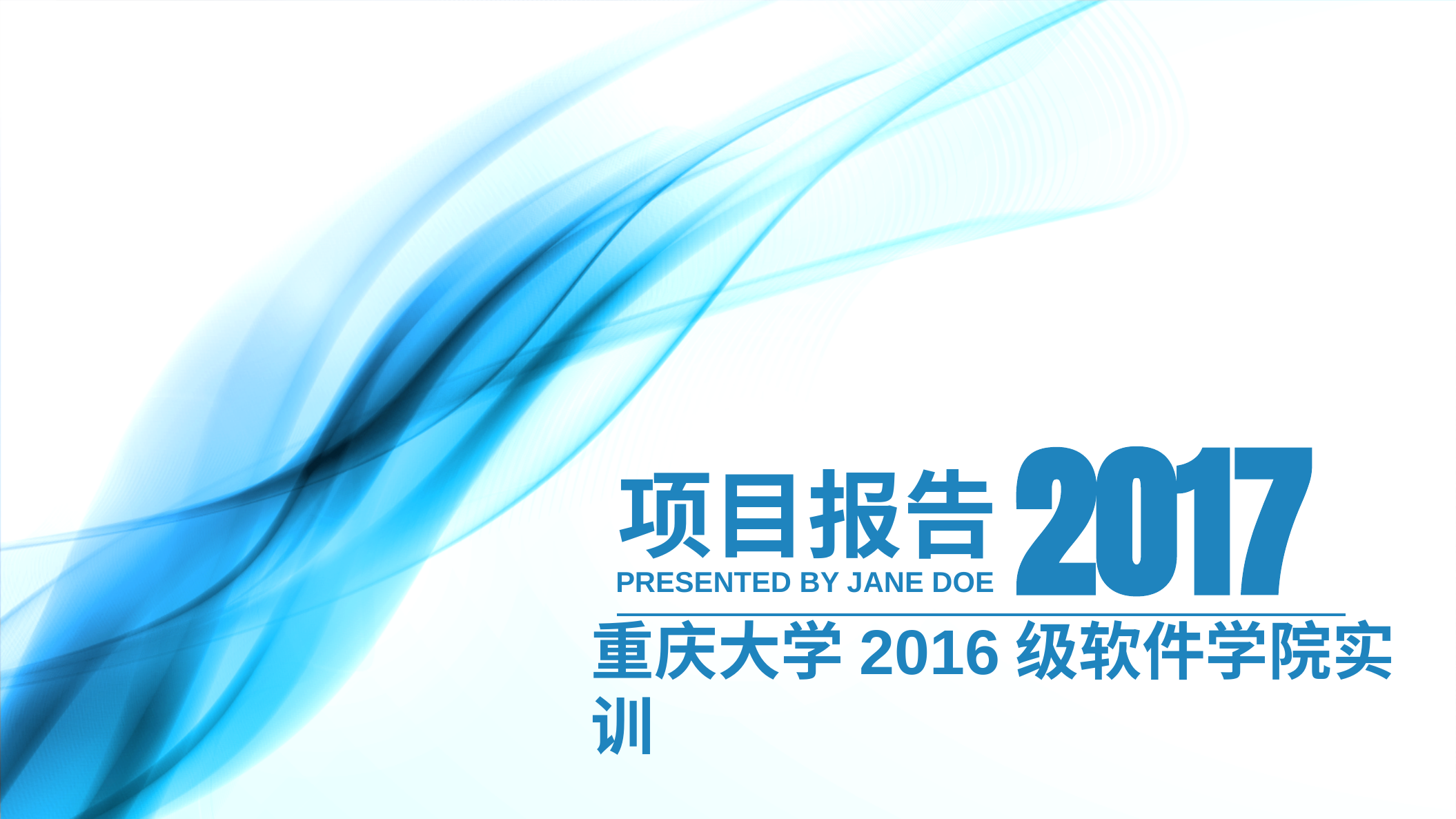

2017
项目报告
PRESENTED BY JANE DOE
重庆大学2016级软件学院实训